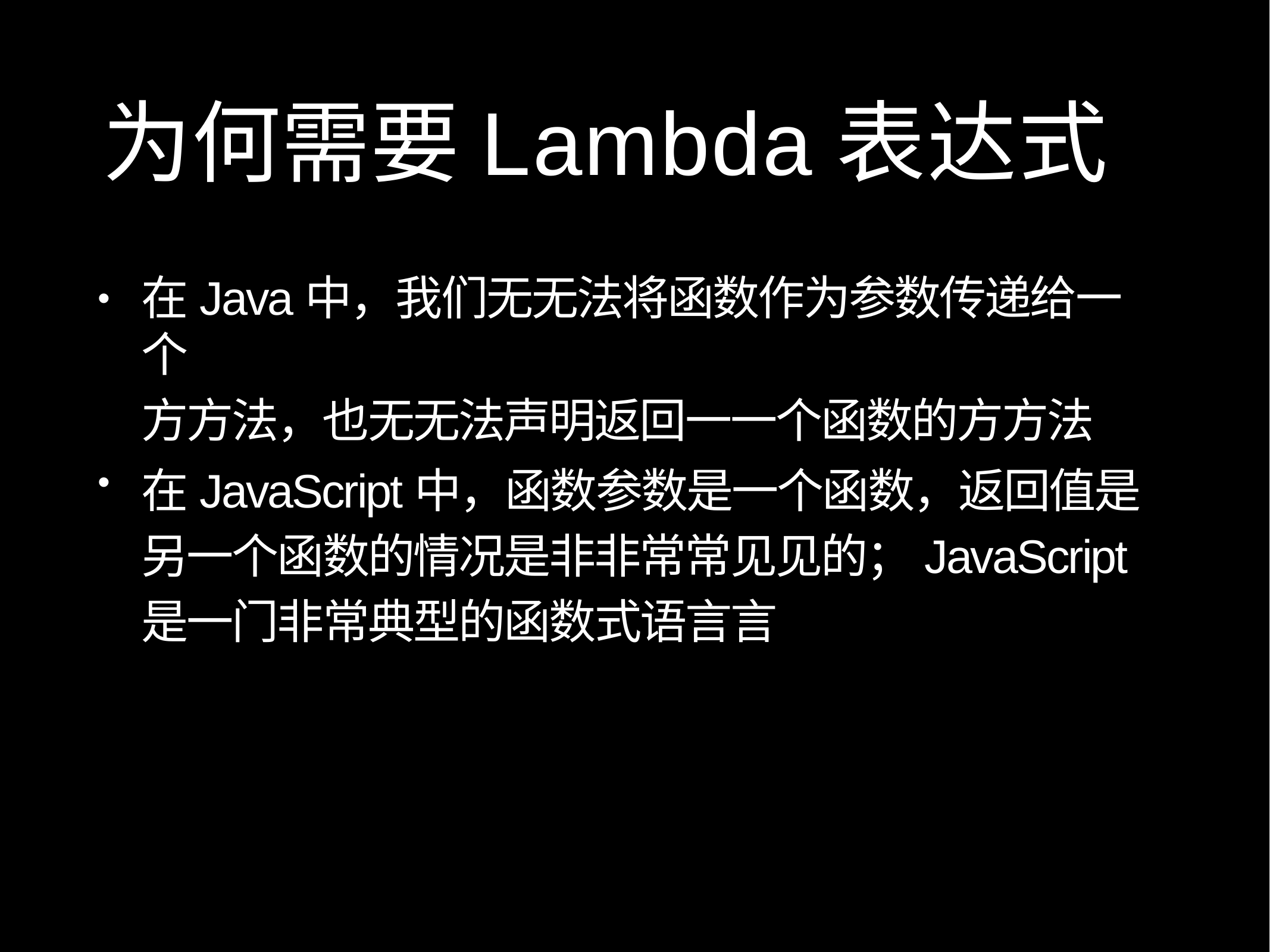

# 为何需要Lambda表达式
在Java中，我们⽆无法将函数作为参数传递给⼀个
⽅方法，也⽆无法声明返回⼀一个函数的⽅方法
•
在JavaScript中，函数参数是⼀个函数，返回值是 另⼀个函数的情况是⾮非常常⻅见的；JavaScript是⼀⻔⾮常典型的函数式语⾔言
•